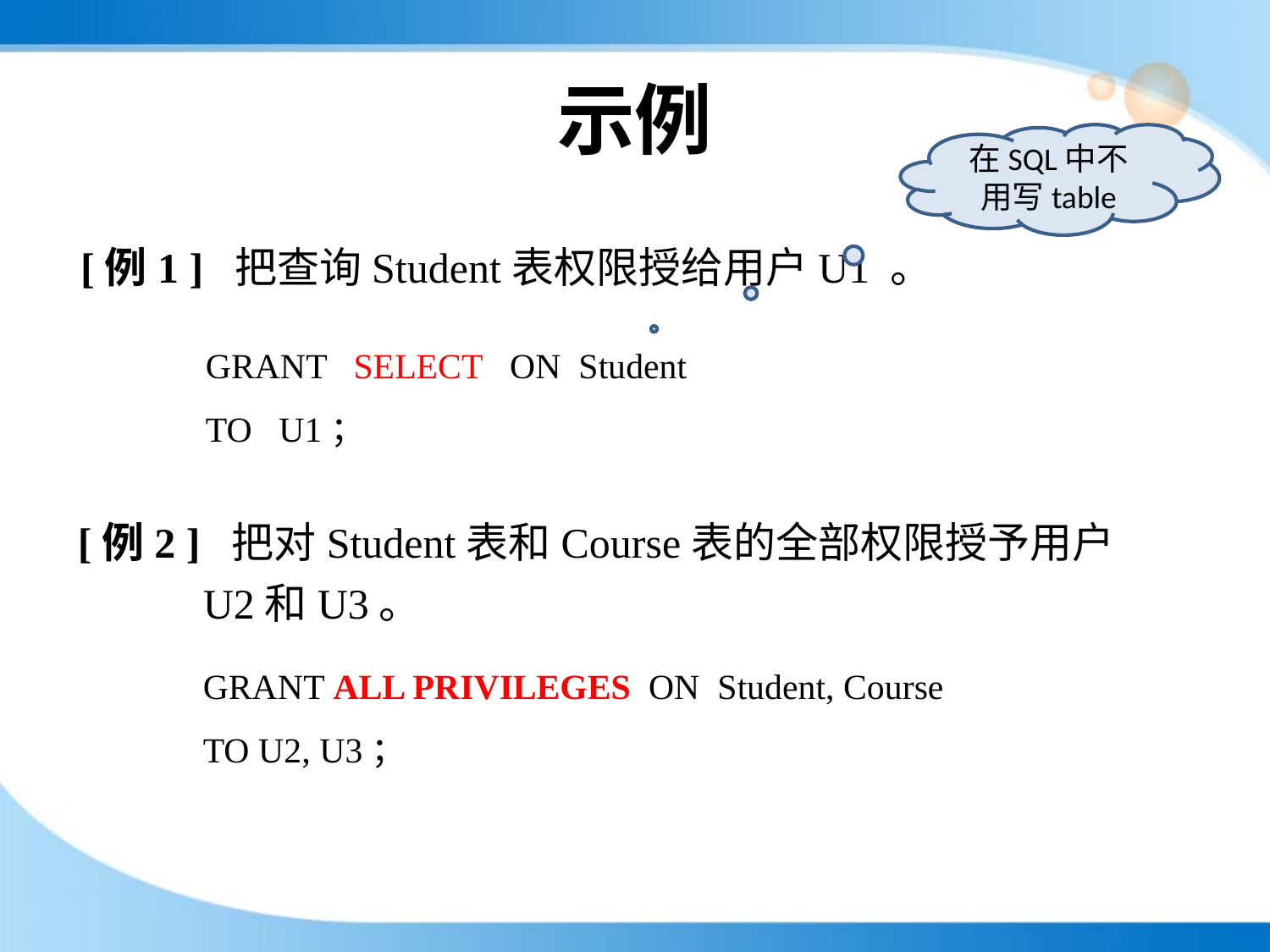

# 示例
在SQL中不用写table
[例1 ]  把查询Student表权限授给用户U1 。
GRANT   SELECT   ON  Student
TO   U1；
[例2 ]  把对Student表和Course表的全部权限授予用户U2和U3。
GRANT ALL PRIVILEGES  ON  Student, Course
TO U2, U3；